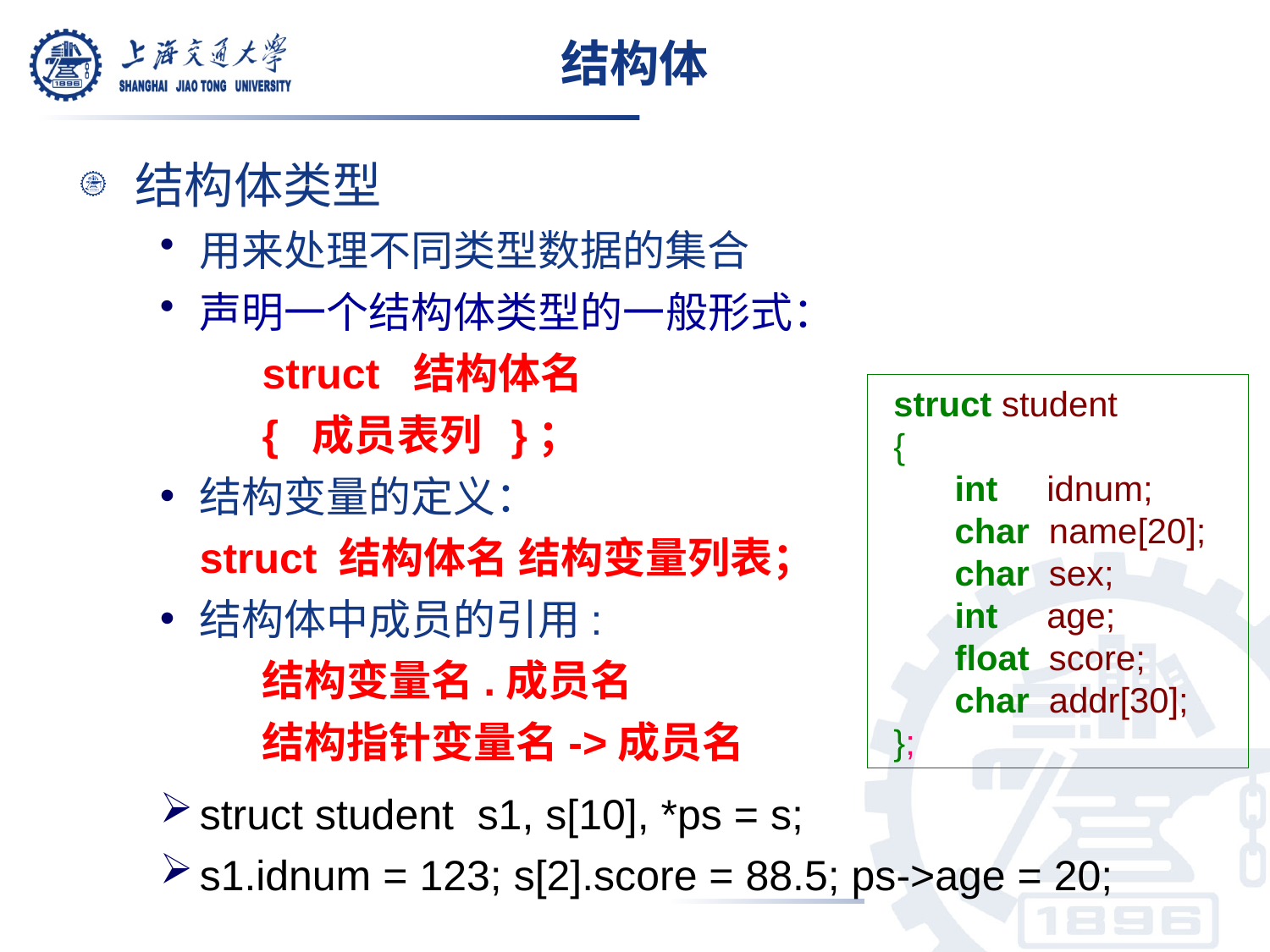

# 结构体
结构体类型
用来处理不同类型数据的集合
声明一个结构体类型的一般形式：
		struct  结构体名
		{  成员表列  }；
结构变量的定义：
	struct 结构体名 结构变量列表；
结构体中成员的引用:
		结构变量名.成员名
		结构指针变量名->成员名
struct student  s1, s[10], *ps = s;
s1.idnum = 123; s[2].score = 88.5; ps->age = 20;
struct student
{
	int     idnum;
	char  name[20];
	char  sex;
	int     age;
	float  score;
	char  addr[30];
};